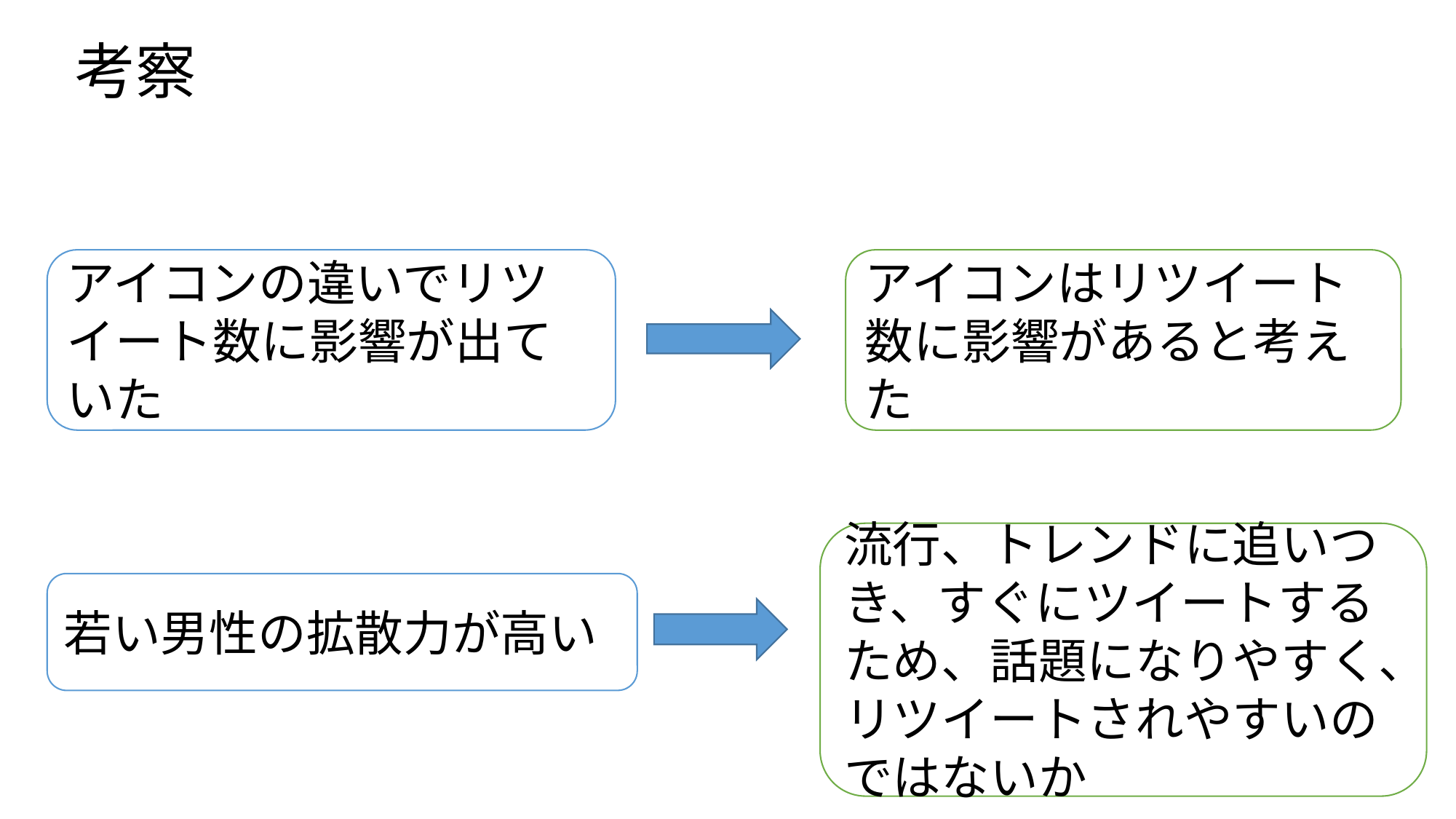

考察
アイコンの違いでリツイート数に影響が出ていた
アイコンはリツイート数に影響があると考えた

流行、トレンドに追いつき、すぐにツイートするため、話題になりやすく、リツイートされやすいのではないか
若い男性の拡散力が高い